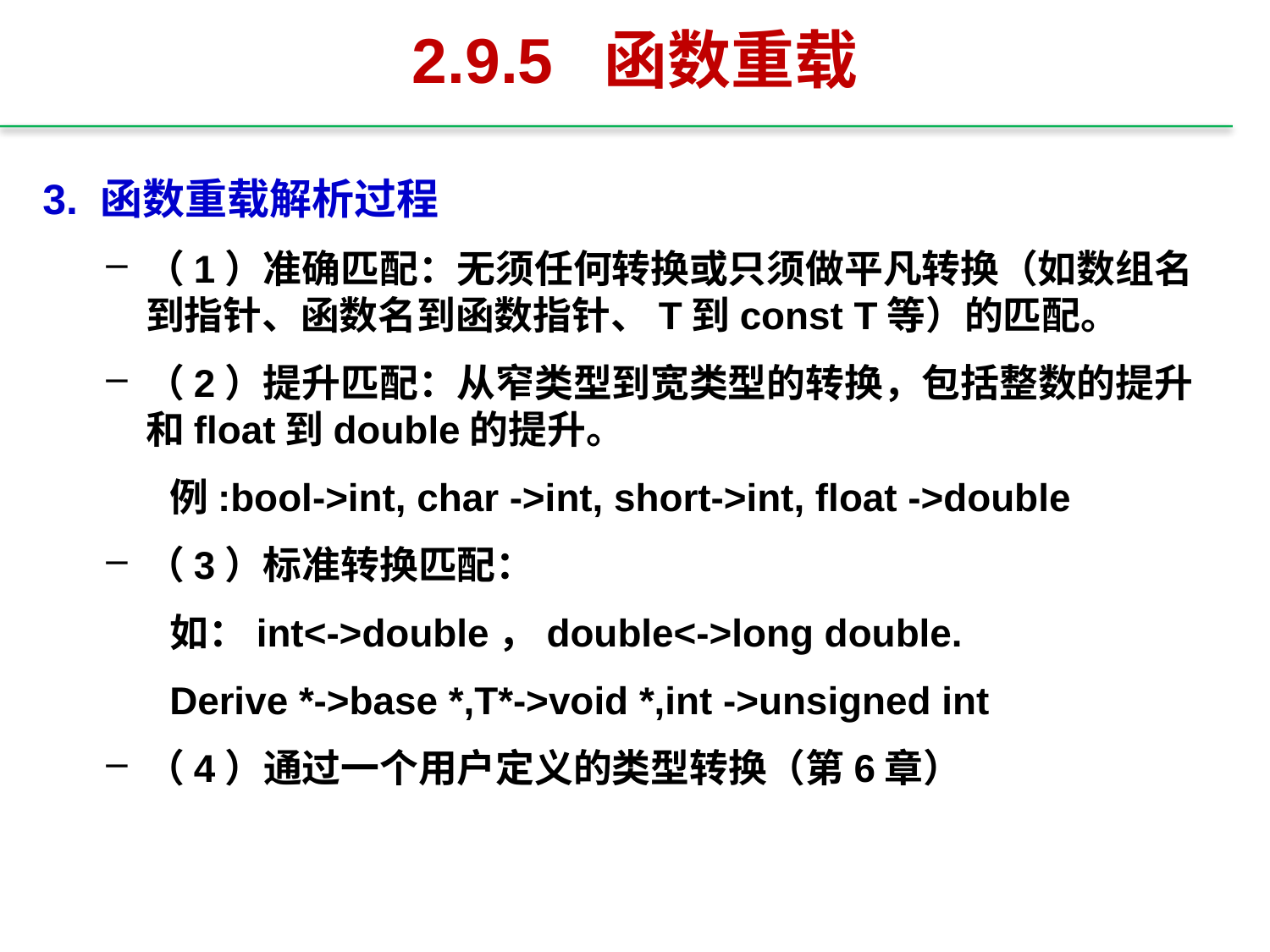

# 2.9.5  函数重载
3. 函数重载解析过程
（1）准确匹配：无须任何转换或只须做平凡转换（如数组名到指针、函数名到函数指针、T到const T等）的匹配。
（2）提升匹配：从窄类型到宽类型的转换，包括整数的提升和float到double的提升。
例:bool->int, char ->int, short->int, float ->double
（3）标准转换匹配：
如：int<->double，double<->long double.
Derive *->base *,T*->void *,int ->unsigned int
（4）通过一个用户定义的类型转换（第6章）